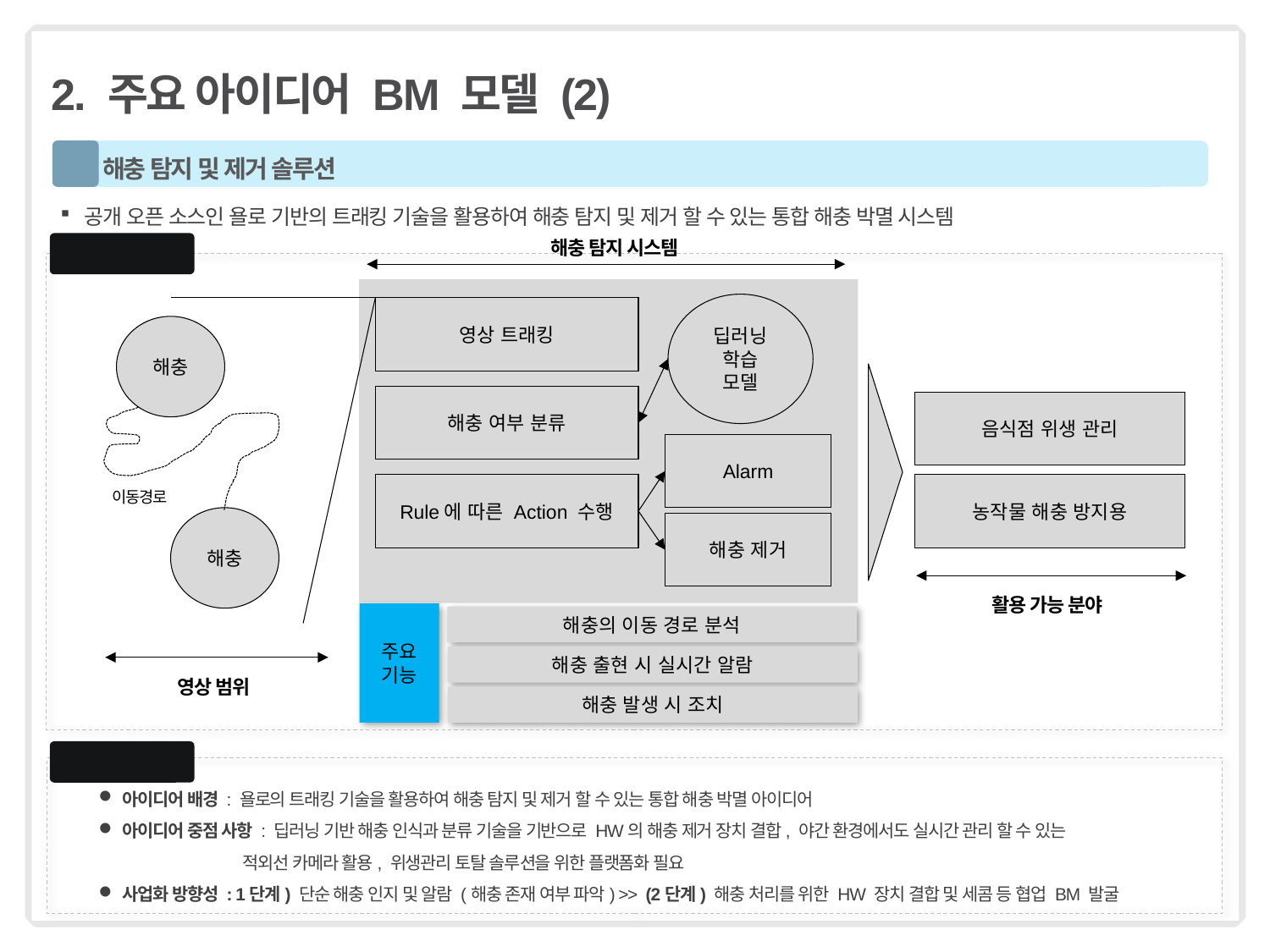

# 2. 주요 아이디어 BM 모델 (2)
2
       해충 탐지 및 제거 솔루션
공개 오픈 소스인 욜로 기반의 트래킹 기술을 활용하여 해충 탐지 및 제거 할 수 있는 통합 해충 박멸 시스템
해충 탐지 시스템
 ① 개념도

딥러닝
학습
모델
영상 트래킹
해충
해충 여부 분류
음식점 위생 관리

Alarm

농작물 해충 방지용
Rule에 따른 Action 수행
이동경로
해충
해충 제거
활용 가능 분야
주요
기능
해충의 이동 경로 분석
해충 출현 시 실시간 알람
영상 범위
해충 발생 시 조치
 ② 설명

아이디어 배경 : 욜로의 트래킹 기술을 활용하여 해충 탐지 및 제거 할 수 있는 통합 해충 박멸 아이디어
아이디어 중점 사항 : 딥러닝 기반 해충 인식과 분류 기술을 기반으로 HW의 해충 제거 장치 결합, 야간 환경에서도 실시간 관리 할 수 있는
                                   적외선 카메라 활용, 위생관리 토탈 솔루션을 위한 플랫폼화 필요
사업화 방향성 : 1단계) 단순 해충 인지 및 알람 (해충 존재 여부 파악) >>  (2단계) 해충 처리를 위한 HW 장치 결합 및 세콤 등 협업 BM 발굴